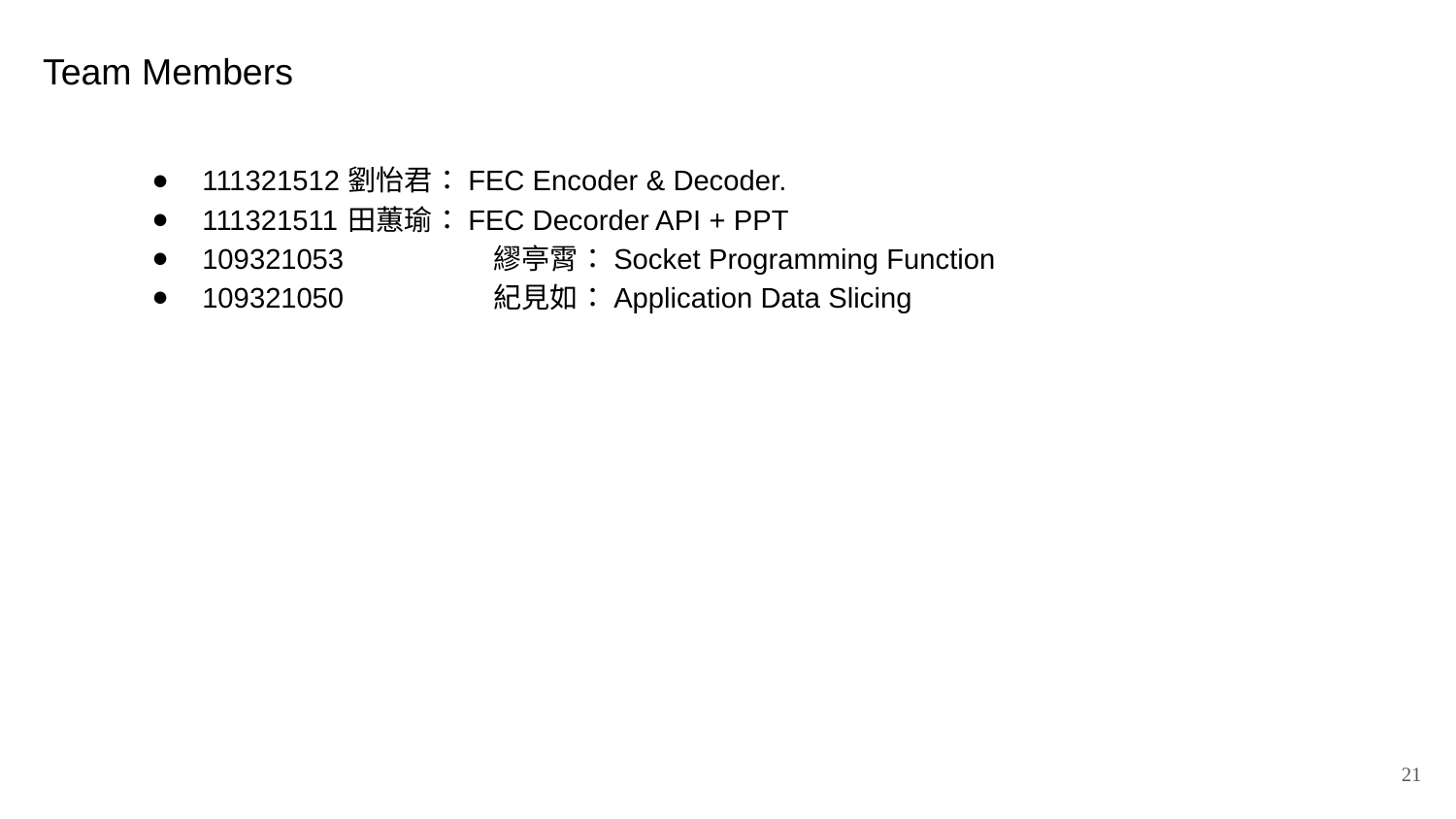

Team Members
111321512	劉怡君：FEC Encoder & Decoder.
111321511 	田蕙瑜：FEC Decorder API + PPT
109321053 	繆亭霄：Socket Programming Function
109321050 	紀見如：Application Data Slicing
21